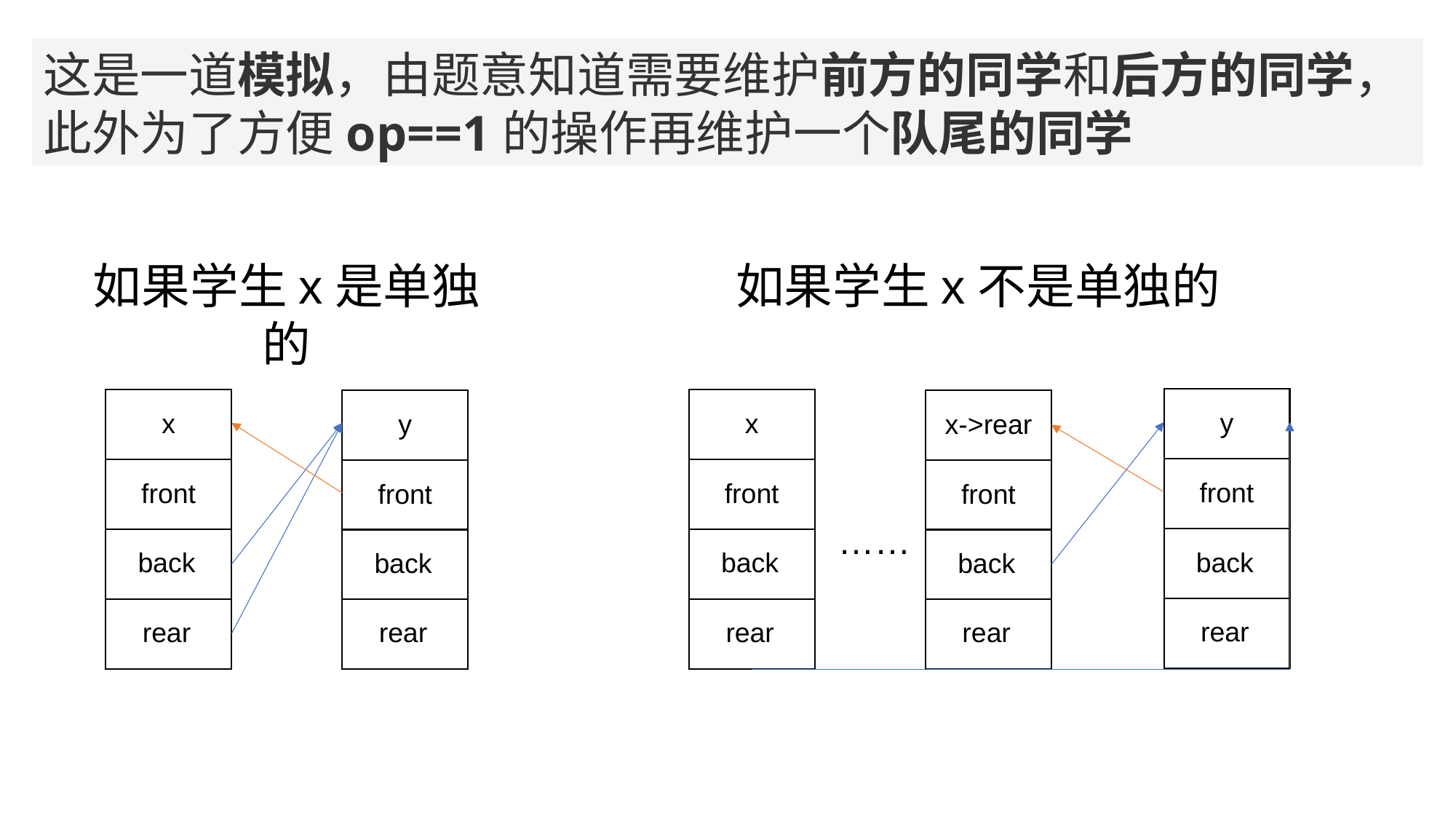

这是一道模拟，由题意知道需要维护前方的同学和后方的同学，此外为了方便op==1的操作再维护一个队尾的同学
如果学生x是单独的
如果学生x不是单独的

y

front
back
rear

x

front
back
rear

x

front
back
rear

y

front
back
rear

x->rear

front
back
rear
……